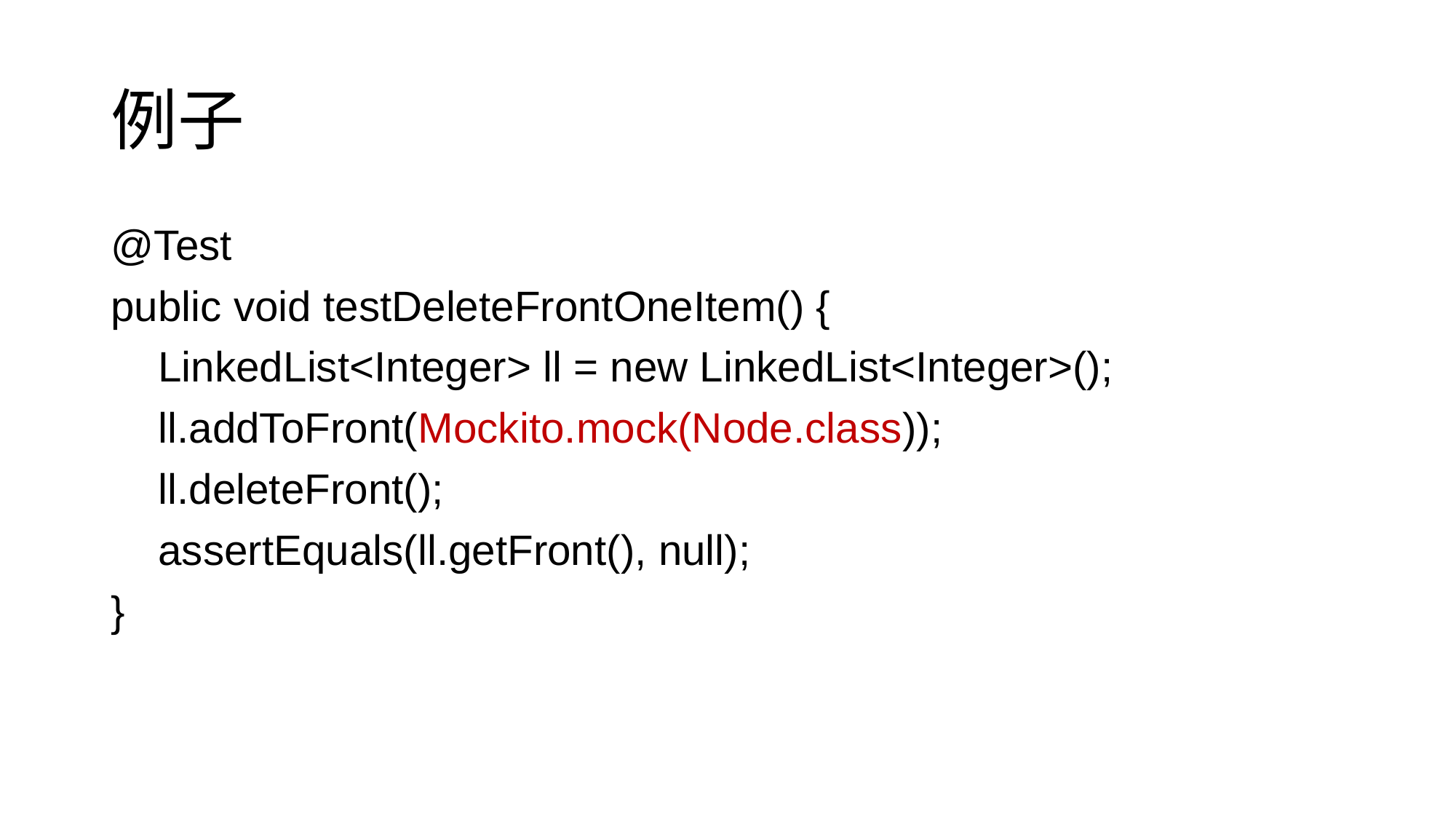

# 例子
@Test
public void testDeleteFrontOneItem() {
    LinkedList<Integer> ll = new LinkedList<Integer>();
    ll.addToFront(Mockito.mock(Node.class));
    ll.deleteFront();
    assertEquals(ll.getFront(), null);
}